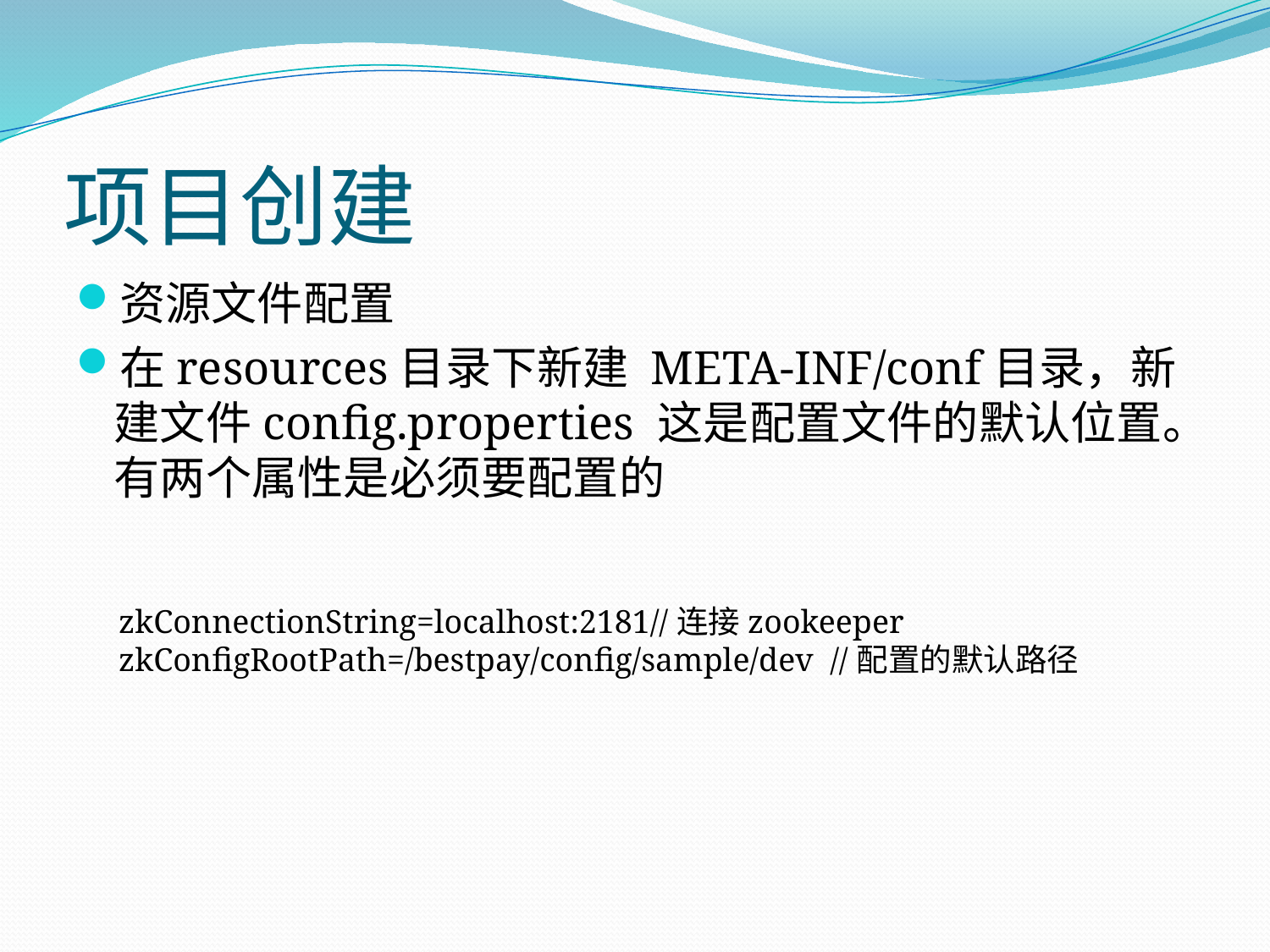

# 项目创建
资源文件配置
在resources目录下新建 META-INF/conf目录，新建文件config.properties 这是配置文件的默认位置。有两个属性是必须要配置的
     zkConnectionString=localhost:2181//连接zookeeper
     zkConfigRootPath=/bestpay/config/sample/dev  //配置的默认路径